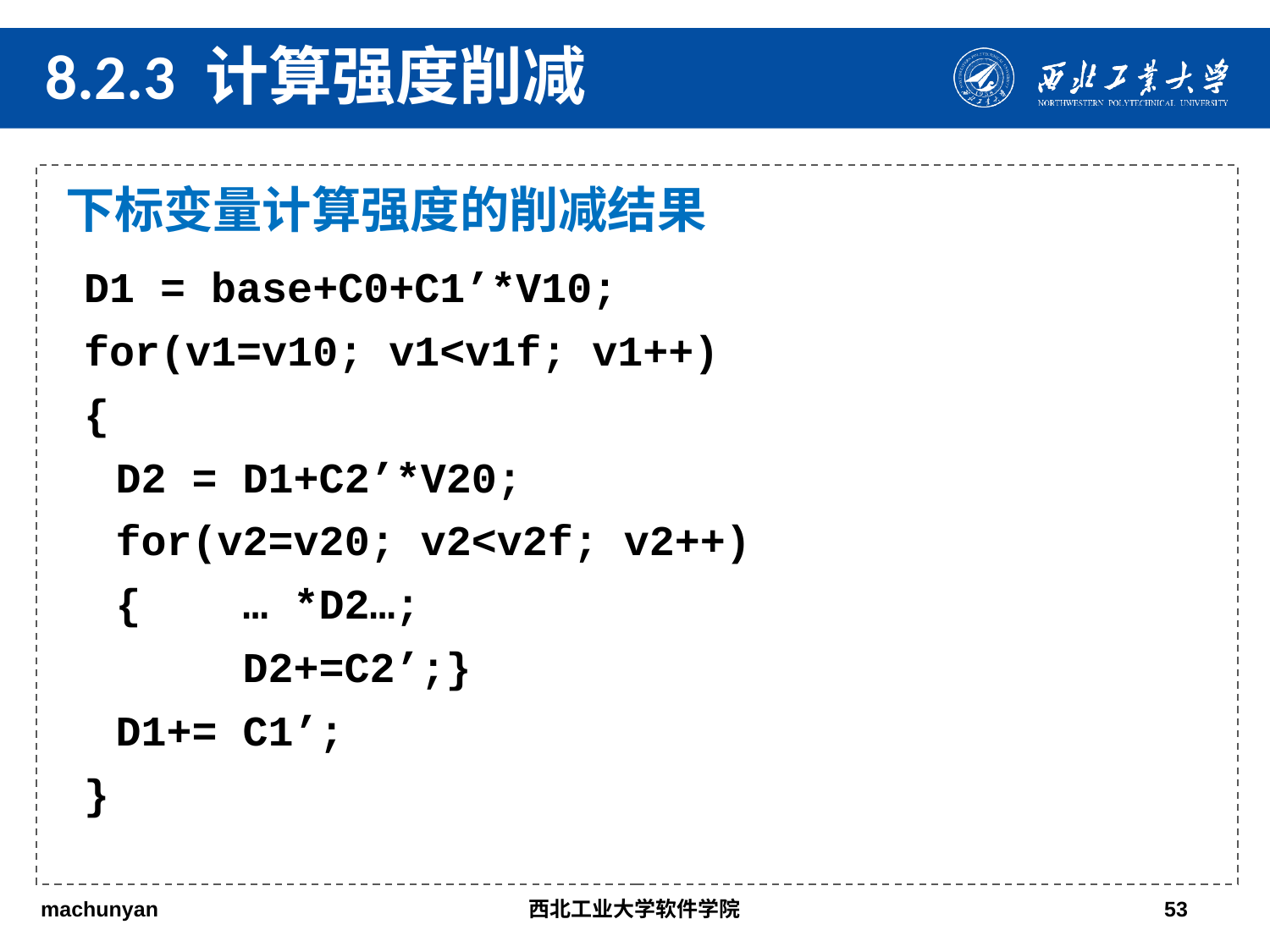

8.2.3 计算强度削减
下标变量计算强度的削减结果
D1 = base+C0+C1’*V10;
for(v1=v10; v1<v1f; v1++)
{
	D2 = D1+C2’*V20;
	for(v2=v20; v2<v2f; v2++)
	{	… *D2…;
		D2+=C2’;}
	D1+= C1’;
}